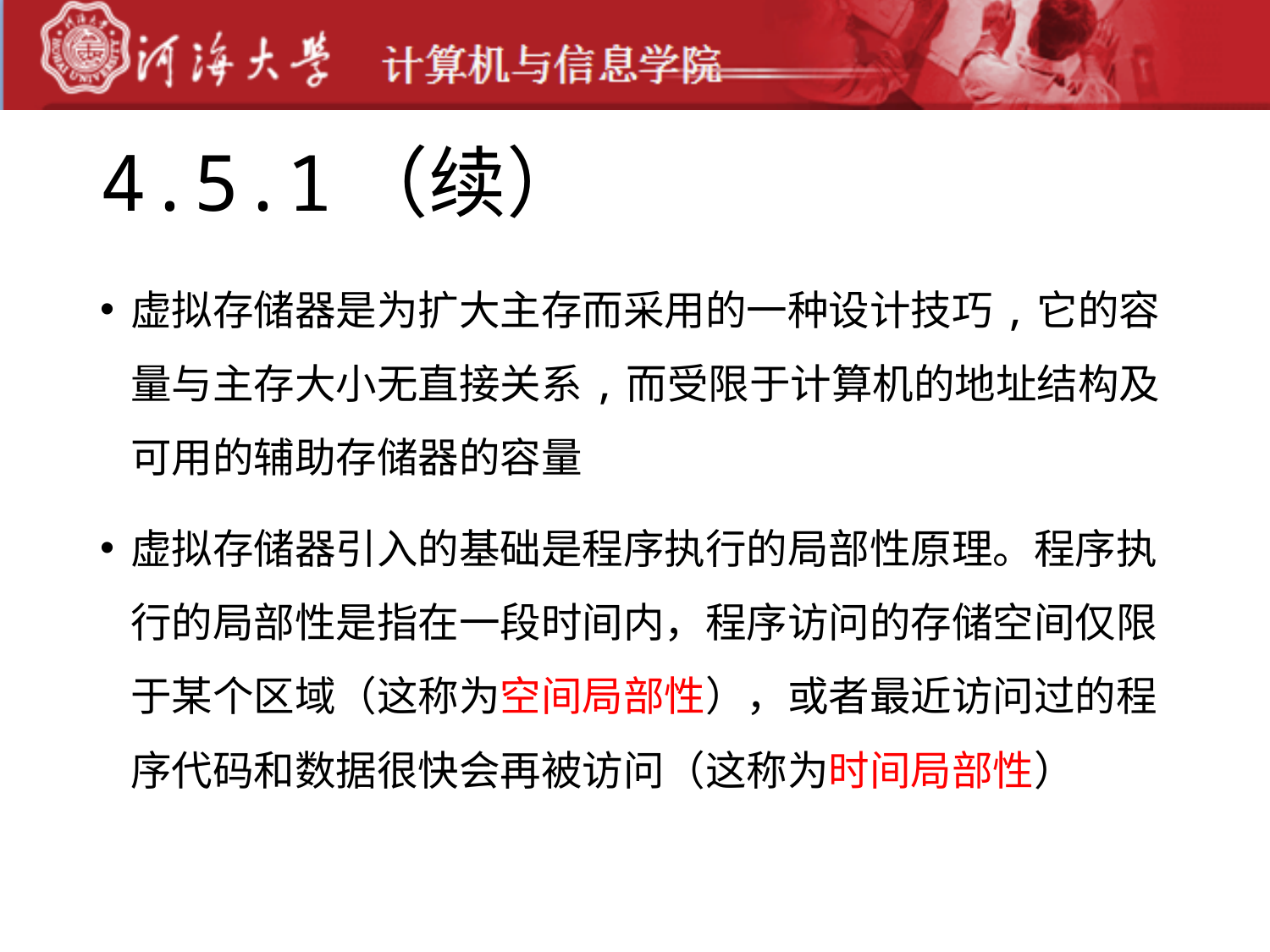

# 4.5.1（续）
虚拟存储器是为扩大主存而采用的一种设计技巧,它的容量与主存大小无直接关系,而受限于计算机的地址结构及可用的辅助存储器的容量
虚拟存储器引入的基础是程序执行的局部性原理。程序执行的局部性是指在一段时间内，程序访问的存储空间仅限于某个区域（这称为空间局部性），或者最近访问过的程序代码和数据很快会再被访问（这称为时间局部性）